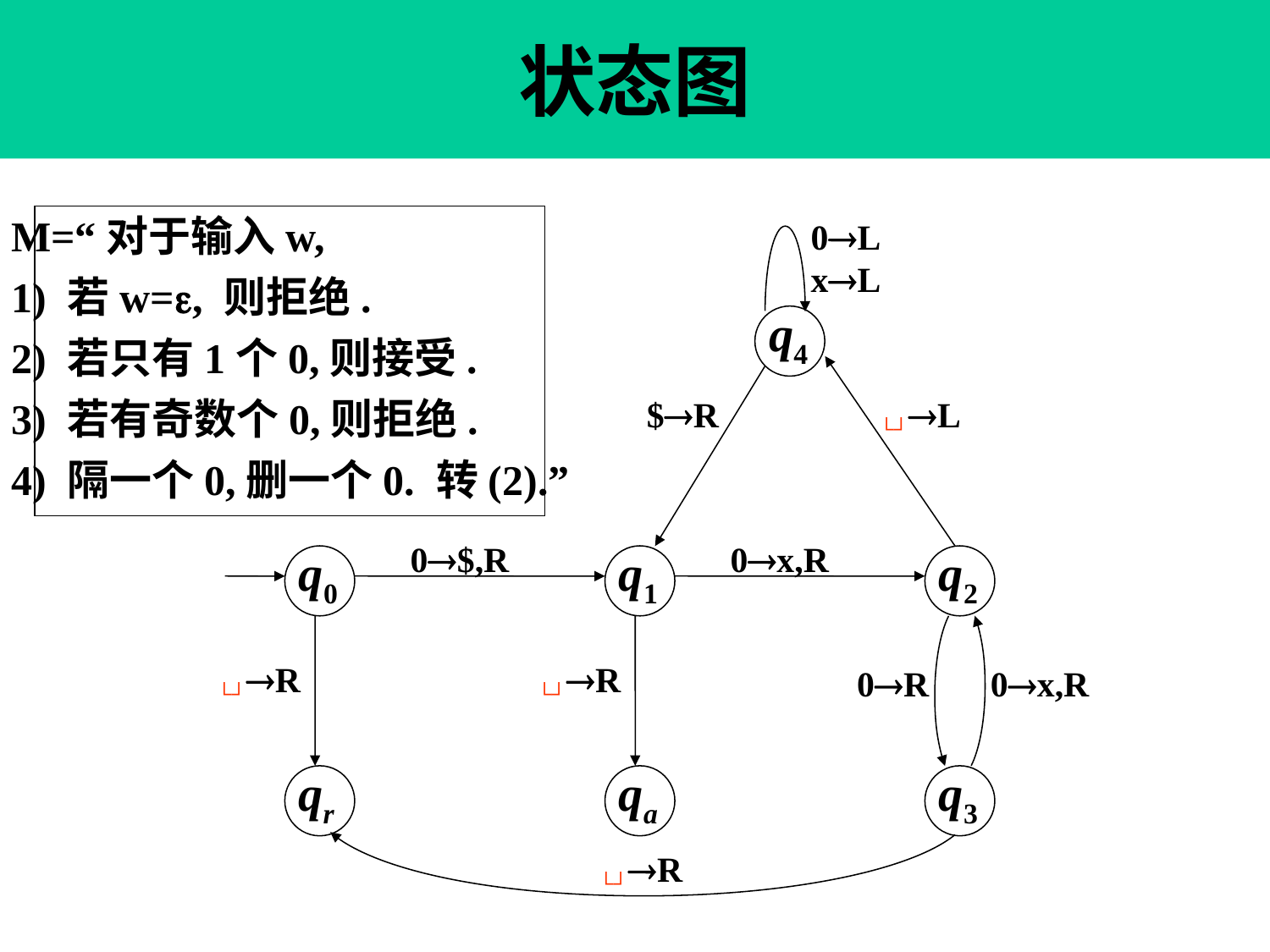

# 状态图
M=“对于输入w,
1) 若w=ε, 则拒绝.
2) 若只有1个0,则接受.
3) 若有奇数个0,则拒绝.
4) 隔一个0,删一个0. 转(2).”

0→L
x→L

q4

└┘→L

 $→R
0→$,R
0→x,R
q0
q1
q2

└┘→R
└┘→R
0→R
0→x,R
qr
qa
q3

└┘→R